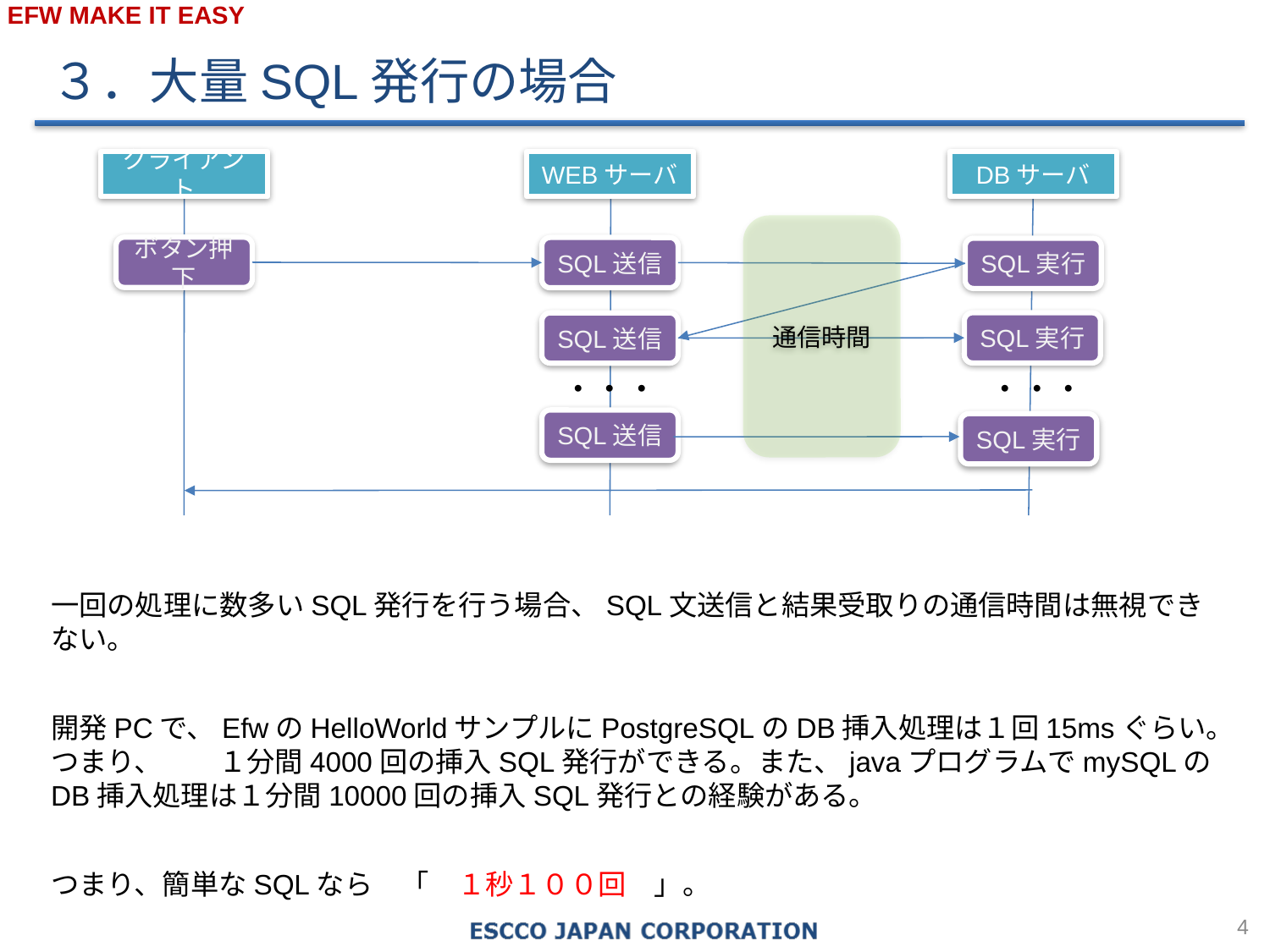

３．大量SQL発行の場合
クライアント
WEBサーバ
DBサーバ
通信時間
ボタン押下
SQL送信
SQL実行
SQL実行
SQL送信
・・・
・・・
SQL送信
SQL実行
一回の処理に数多いSQL発行を行う場合、SQL文送信と結果受取りの通信時間は無視できない。

開発PCで、EfwのHelloWorldサンプルにPostgreSQLのDB挿入処理は１回15msぐらい。つまり、　　１分間4000回の挿入SQL発行ができる。また、javaプログラムでmySQLのDB挿入処理は１分間10000回の挿入SQL発行との経験がある。

つまり、簡単なSQLなら　「　１秒１００回　」。
4